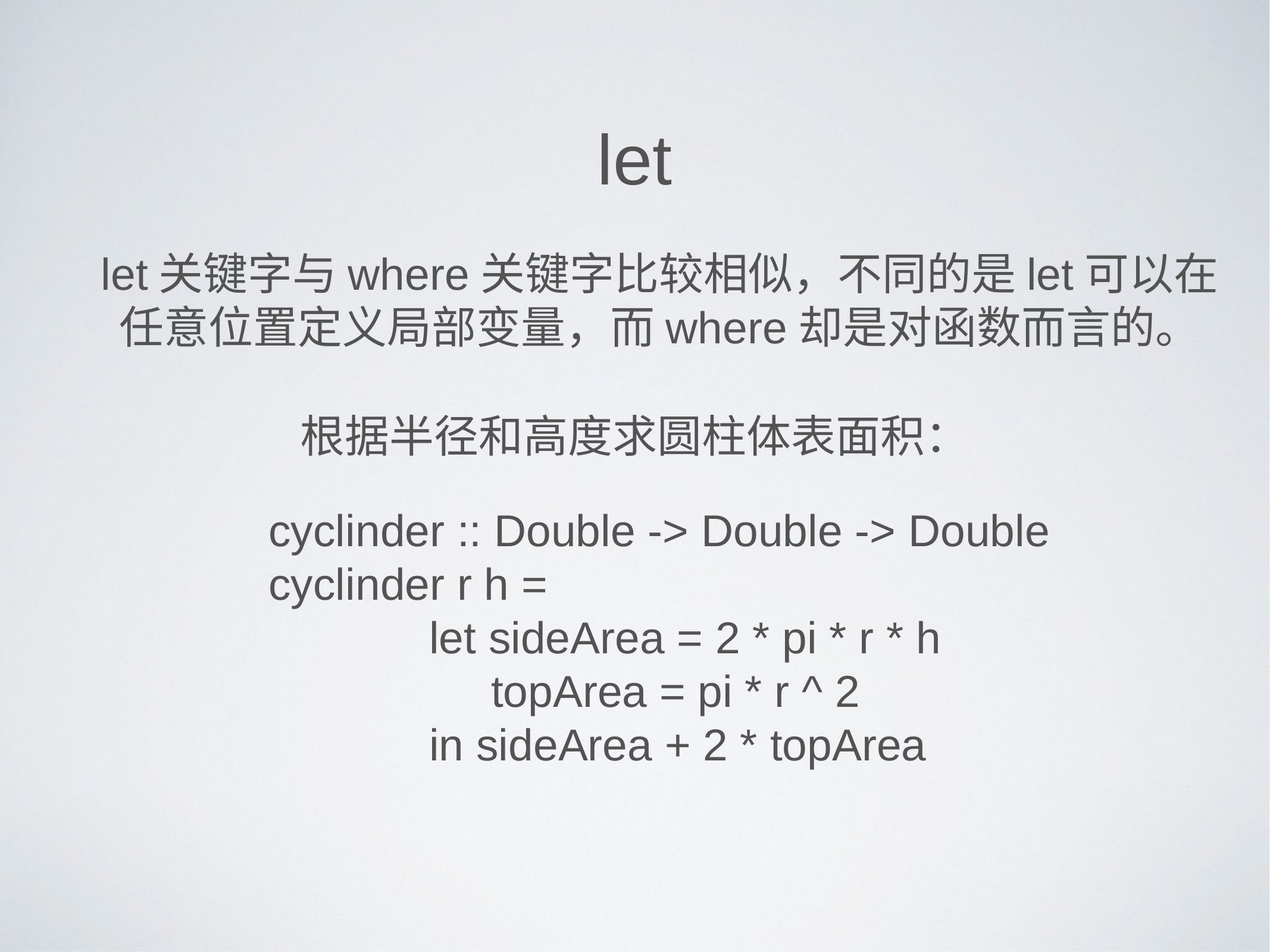

let
let关键字与where关键字比较相似，不同的是let可以在
任意位置定义局部变量，而where却是对函数而言的。
根据半径和高度求圆柱体表面积：
cyclinder :: Double -> Double -> Double
cyclinder r h =
             let sideArea = 2 * pi * r * h
                  topArea = pi * r ^ 2
             in sideArea + 2 * topArea